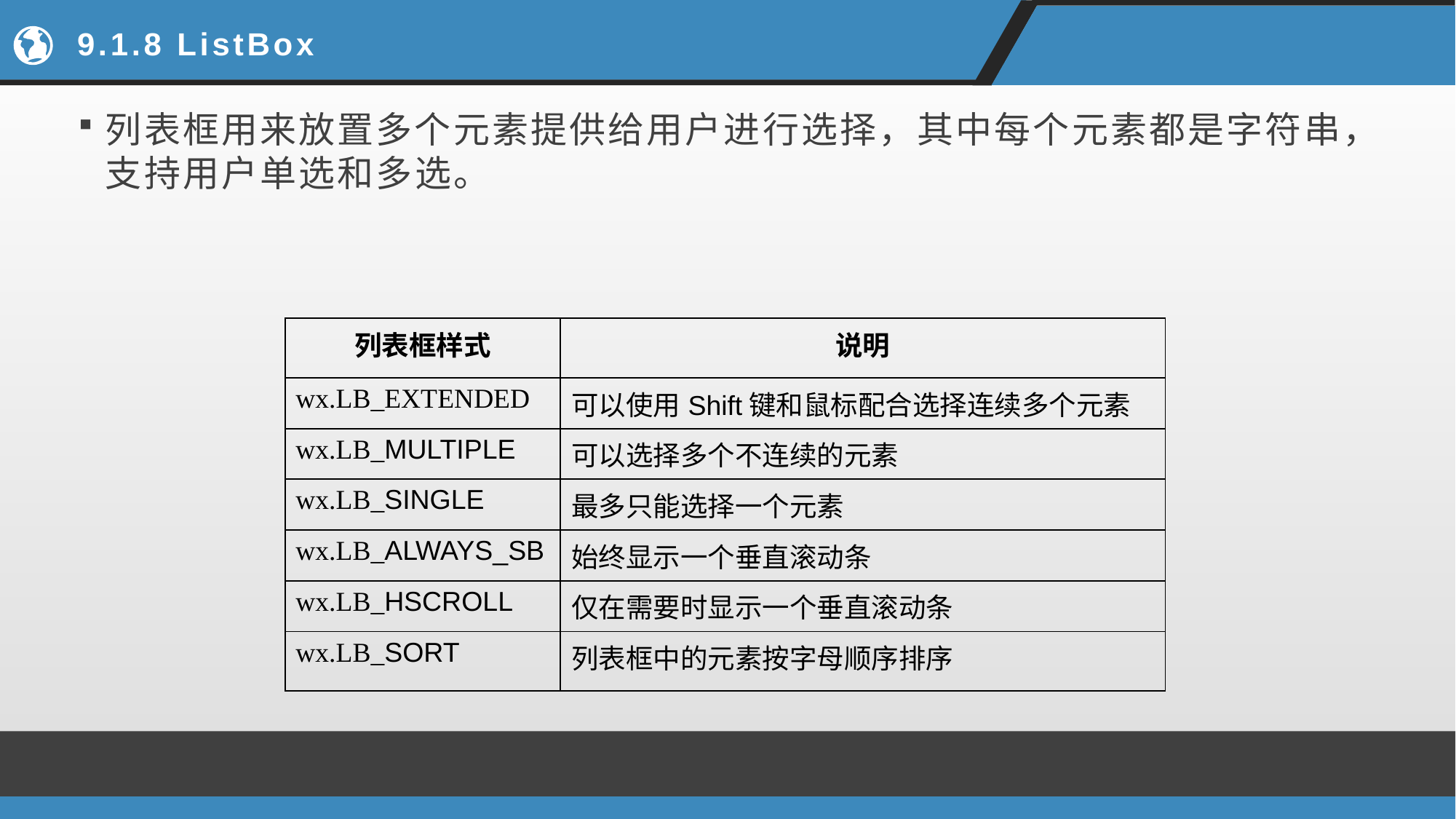

# 9.1.8 ListBox

列表框用来放置多个元素提供给用户进行选择，其中每个元素都是字符串，支持用户单选和多选。
| 列表框样式 | 说明 |
| --- | --- |
| wx.LB\_EXTENDED | 可以使用Shift键和鼠标配合选择连续多个元素 |
| wx.LB\_MULTIPLE | 可以选择多个不连续的元素 |
| wx.LB\_SINGLE | 最多只能选择一个元素 |
| wx.LB\_ALWAYS\_SB | 始终显示一个垂直滚动条 |
| wx.LB\_HSCROLL | 仅在需要时显示一个垂直滚动条 |
| wx.LB\_SORT | 列表框中的元素按字母顺序排序 |